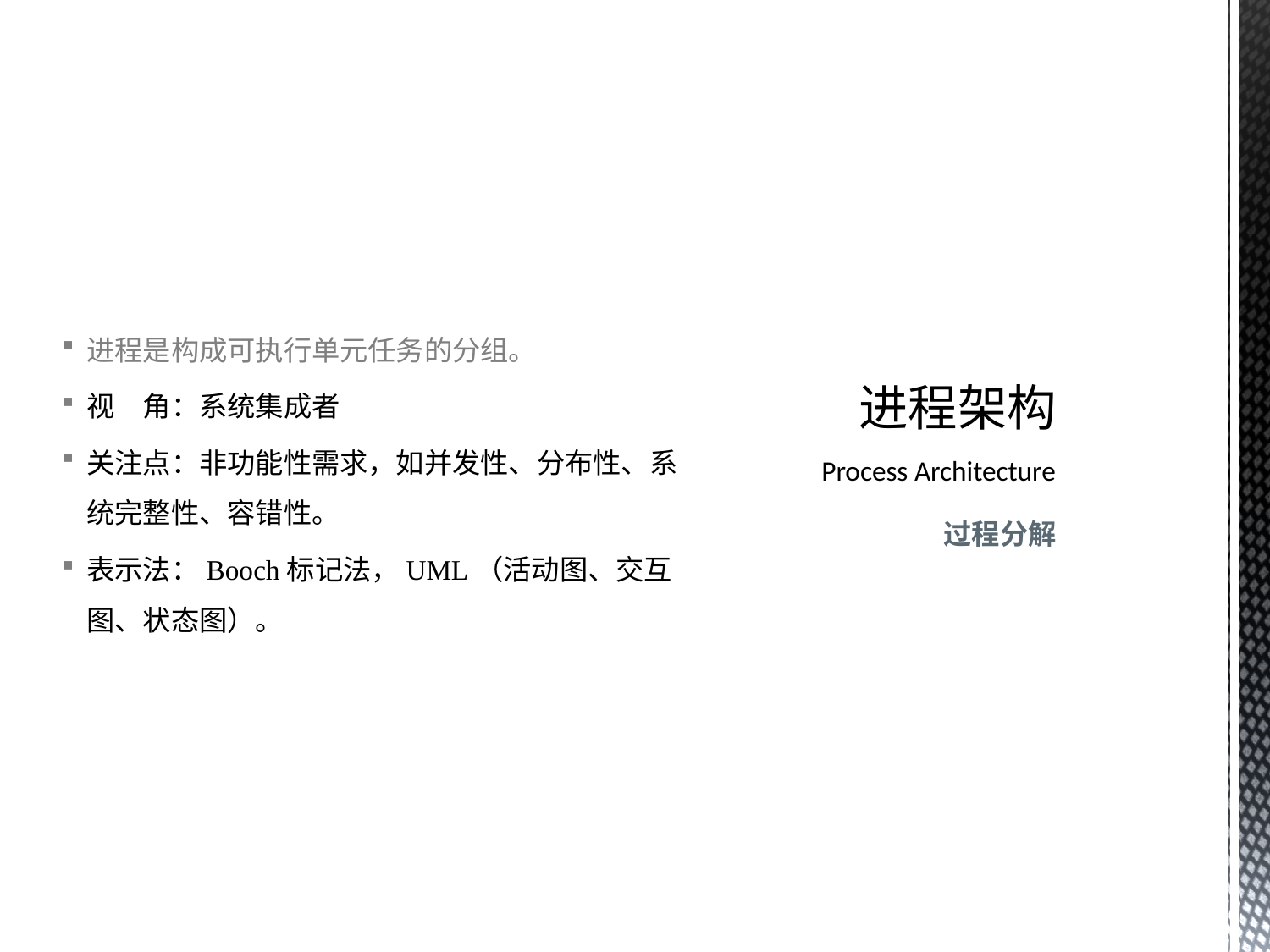

进程是构成可执行单元任务的分组。
视　角：系统集成者
关注点：非功能性需求，如并发性、分布性、系统完整性、容错性。
表示法：Booch标记法，UML（活动图、交互图、状态图）。
# 进程架构 Process Architecture
过程分解